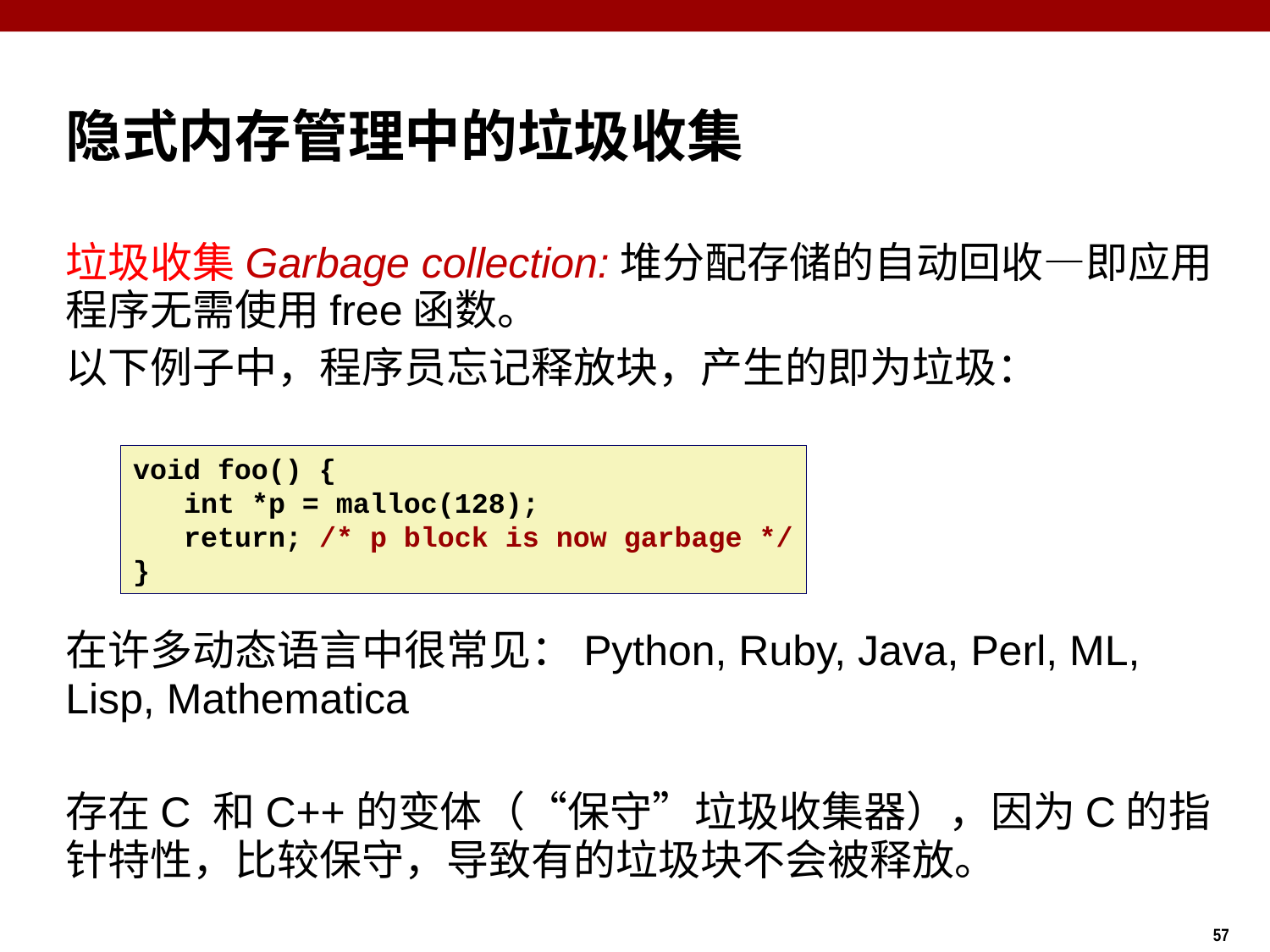

隐式内存管理中的垃圾收集
垃圾收集Garbage collection:堆分配存储的自动回收—即应用程序无需使用free函数。
以下例子中，程序员忘记释放块，产生的即为垃圾：

在许多动态语言中很常见：Python, Ruby, Java, Perl, ML, Lisp, Mathematica

存在C 和C++的变体（“保守”垃圾收集器），因为C的指针特性，比较保守，导致有的垃圾块不会被释放。

void foo() {
   int *p = malloc(128);
   return; /* p block is now garbage */
}